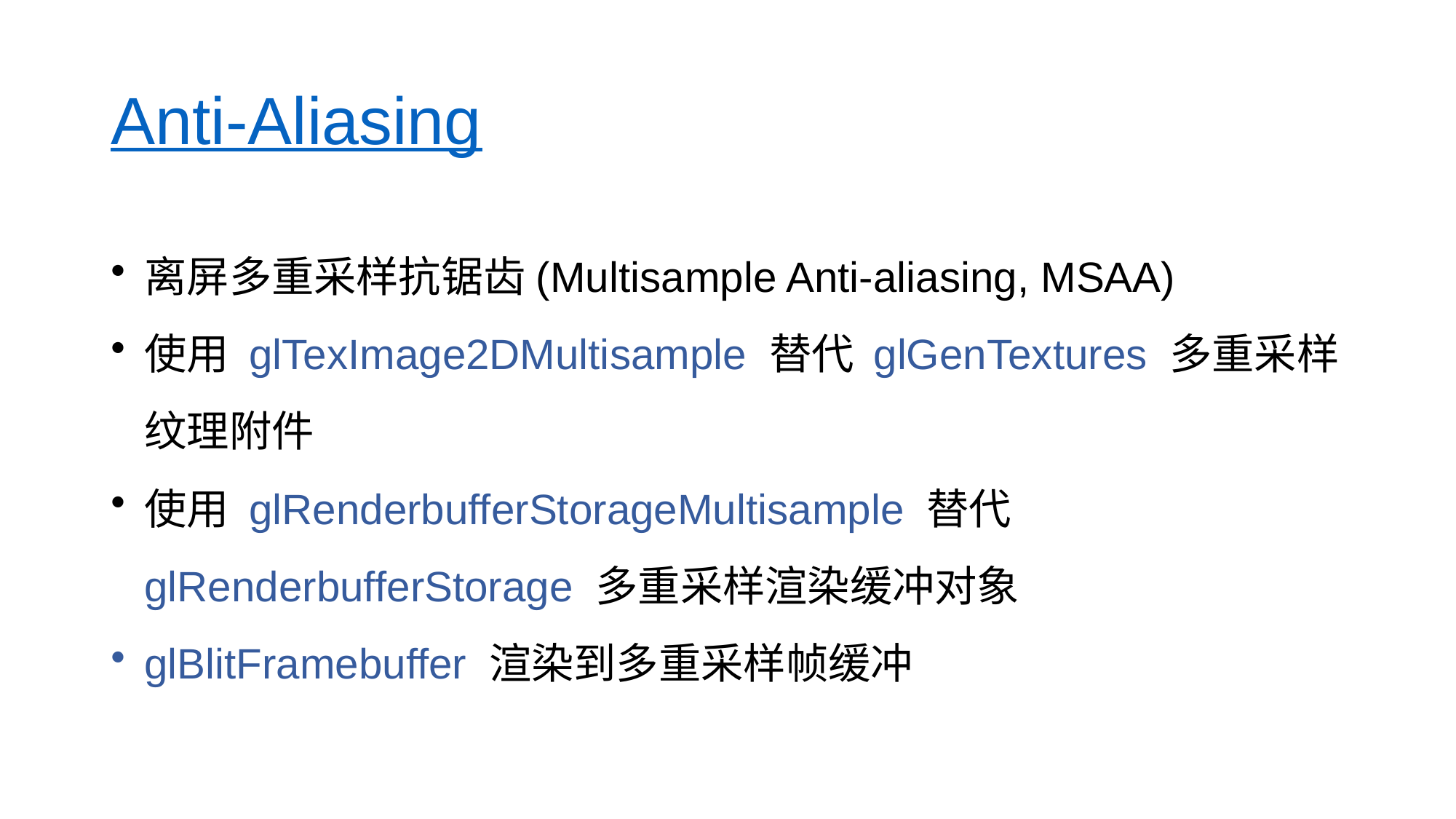

# Anti-Aliasing
离屏多重采样抗锯齿(Multisample Anti-aliasing, MSAA)
使用 glTexImage2DMultisample 替代 glGenTextures 多重采样纹理附件
使用 glRenderbufferStorageMultisample 替代 glRenderbufferStorage 多重采样渲染缓冲对象
glBlitFramebuffer 渲染到多重采样帧缓冲